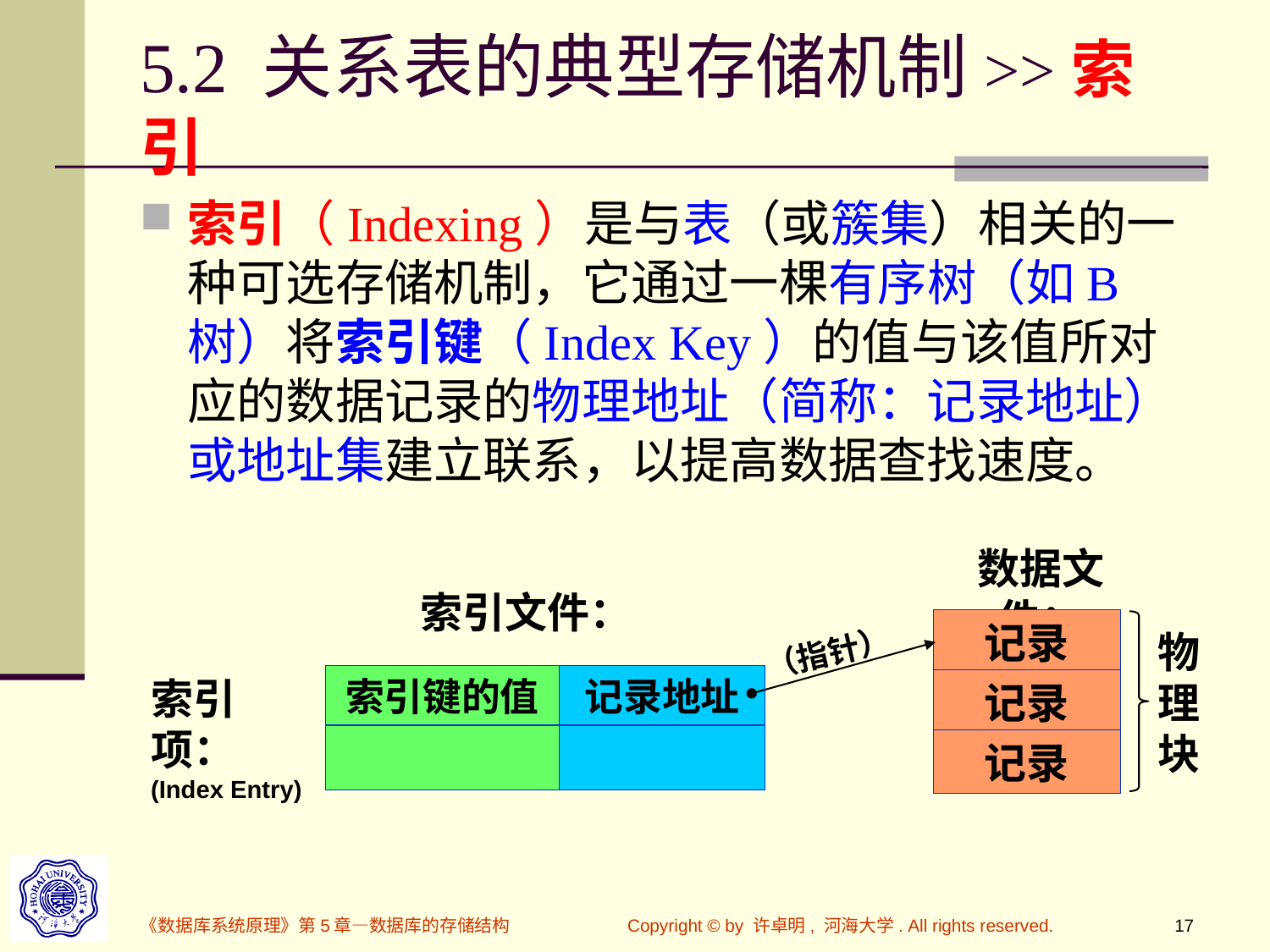

# 5.2 关系表的典型存储机制>>索引
索引（Indexing）是与表（或簇集）相关的一种可选存储机制，它通过一棵有序树（如B树）将索引键（Index Key）的值与该值所对应的数据记录的物理地址（简称：记录地址）或地址集建立联系，以提高数据查找速度。
数据文件：
索引文件：
记录

物
理
块
（指针）
索引项：
(Index Entry)
索引键的值
记录地址
记录

记录
《数据库系统原理》第5章—数据库的存储结构
Copyright © by 许卓明, 河海大学. All rights reserved.
17